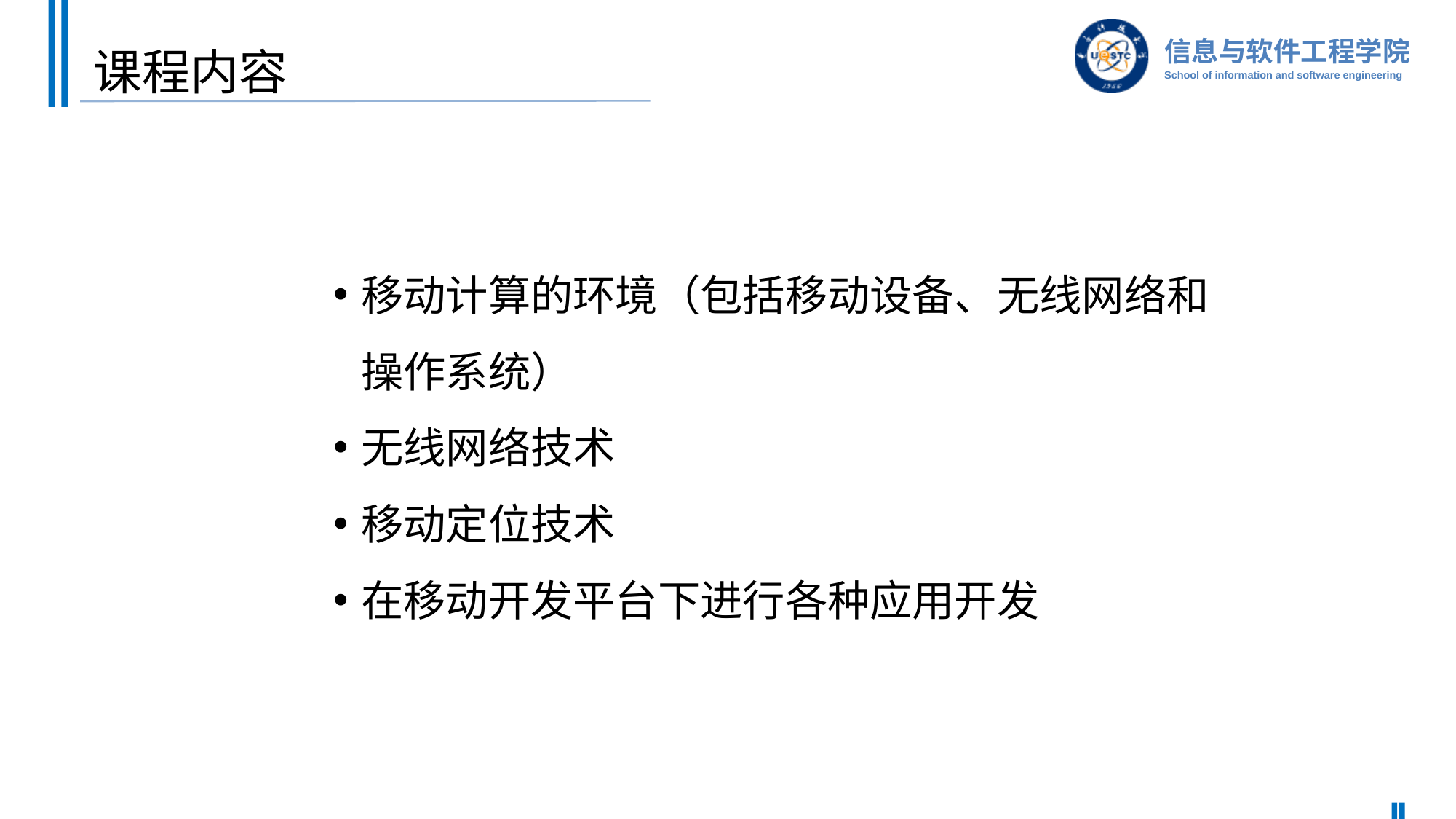

# 课程内容
移动计算的环境（包括移动设备、无线网络和操作系统）
无线网络技术
移动定位技术
在移动开发平台下进行各种应用开发